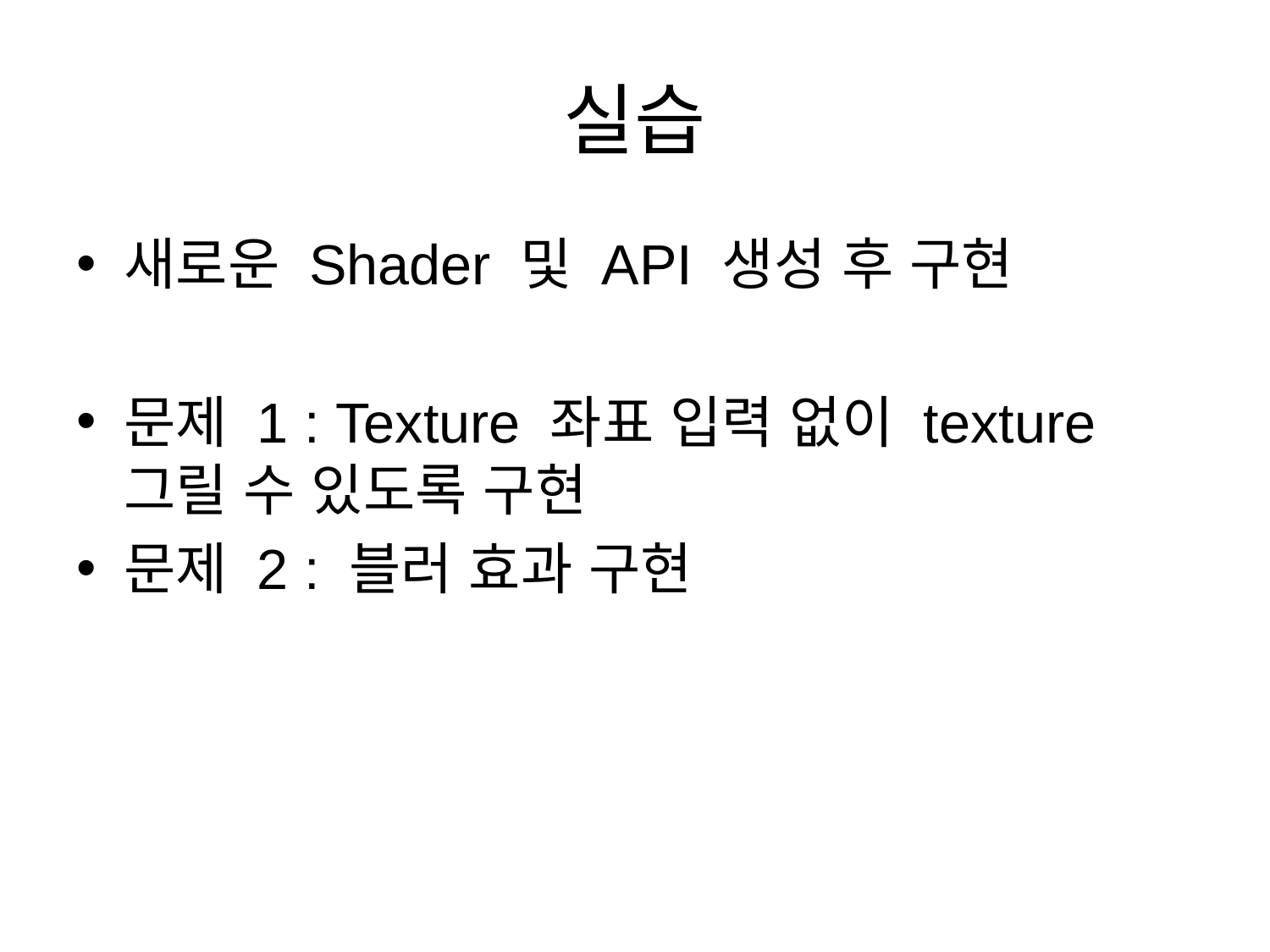

# 실습
새로운 Shader 및 API 생성 후 구현

문제 1 : Texture 좌표 입력 없이 texture 그릴 수 있도록 구현
문제 2 : 블러 효과 구현